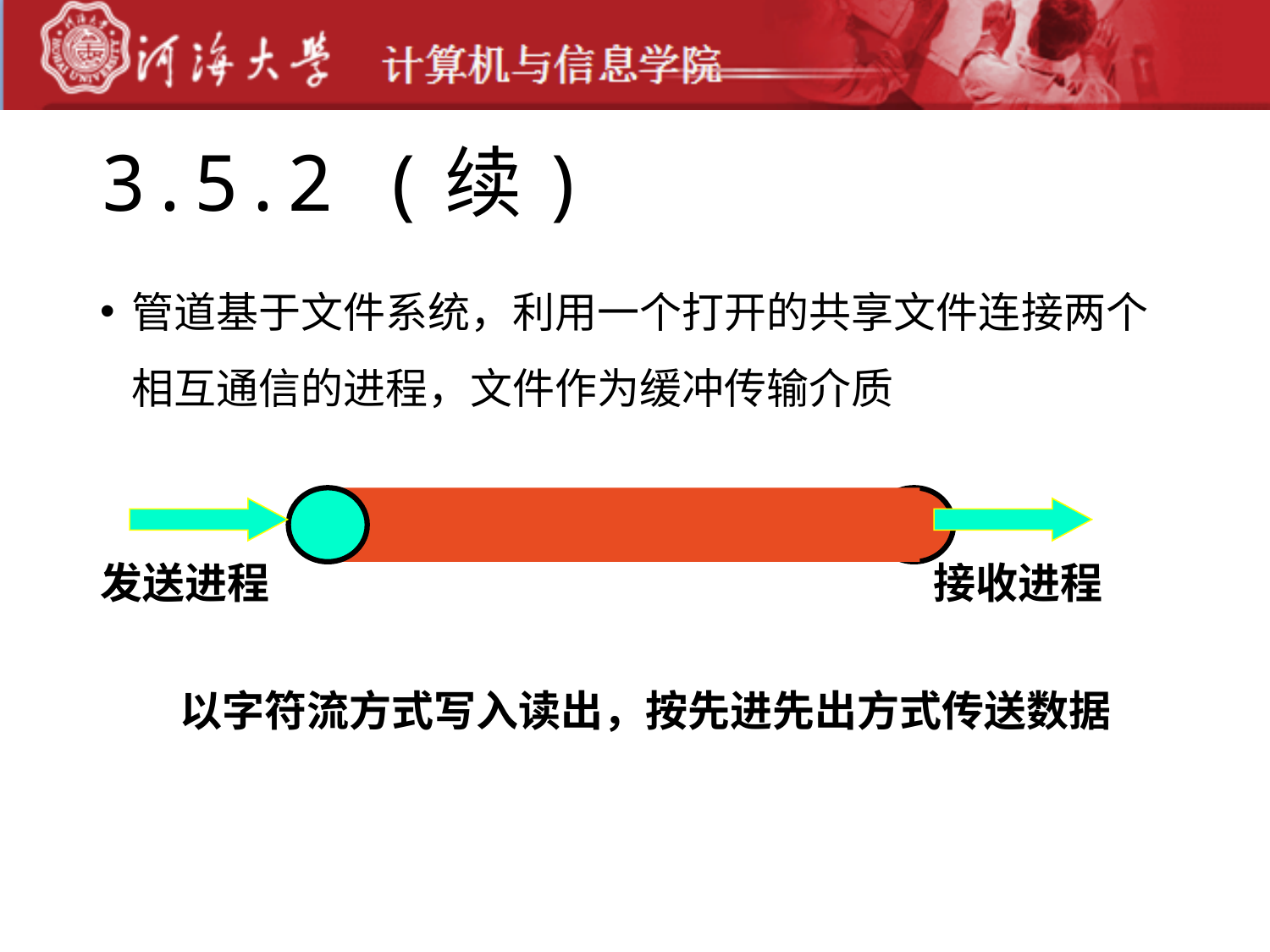

# 3.5.2 (续)
管道基于文件系统，利用一个打开的共享文件连接两个相互通信的进程，文件作为缓冲传输介质

发送进程
接收进程
以字符流方式写入读出，按先进先出方式传送数据